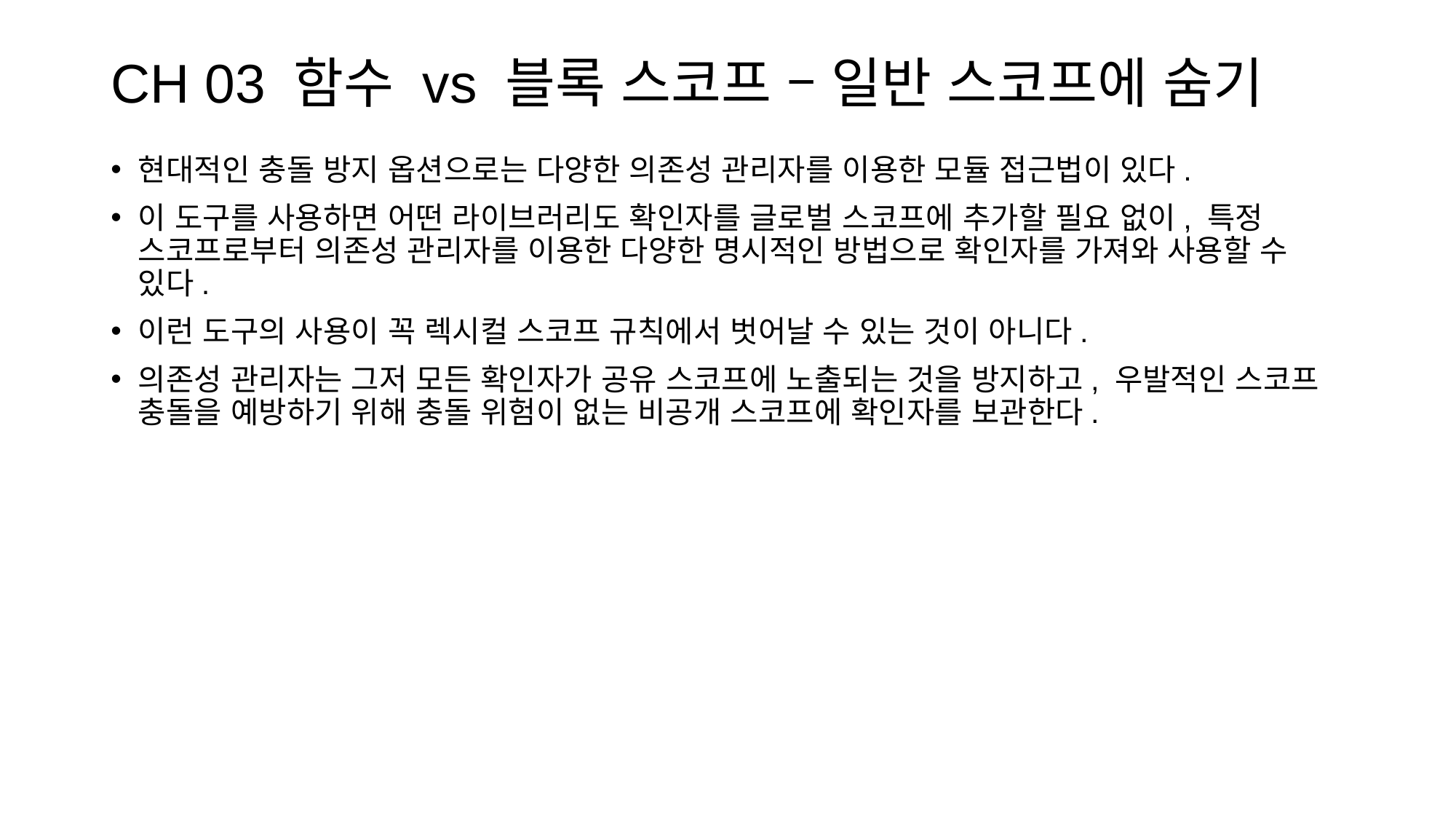

# CH 03 함수 vs 블록 스코프 – 일반 스코프에 숨기
현대적인 충돌 방지 옵션으로는 다양한 의존성 관리자를 이용한 모듈 접근법이 있다.
이 도구를 사용하면 어떤 라이브러리도 확인자를 글로벌 스코프에 추가할 필요 없이, 특정 스코프로부터 의존성 관리자를 이용한 다양한 명시적인 방법으로 확인자를 가져와 사용할 수 있다.
이런 도구의 사용이 꼭 렉시컬 스코프 규칙에서 벗어날 수 있는 것이 아니다.
의존성 관리자는 그저 모든 확인자가 공유 스코프에 노출되는 것을 방지하고, 우발적인 스코프 충돌을 예방하기 위해 충돌 위험이 없는 비공개 스코프에 확인자를 보관한다.